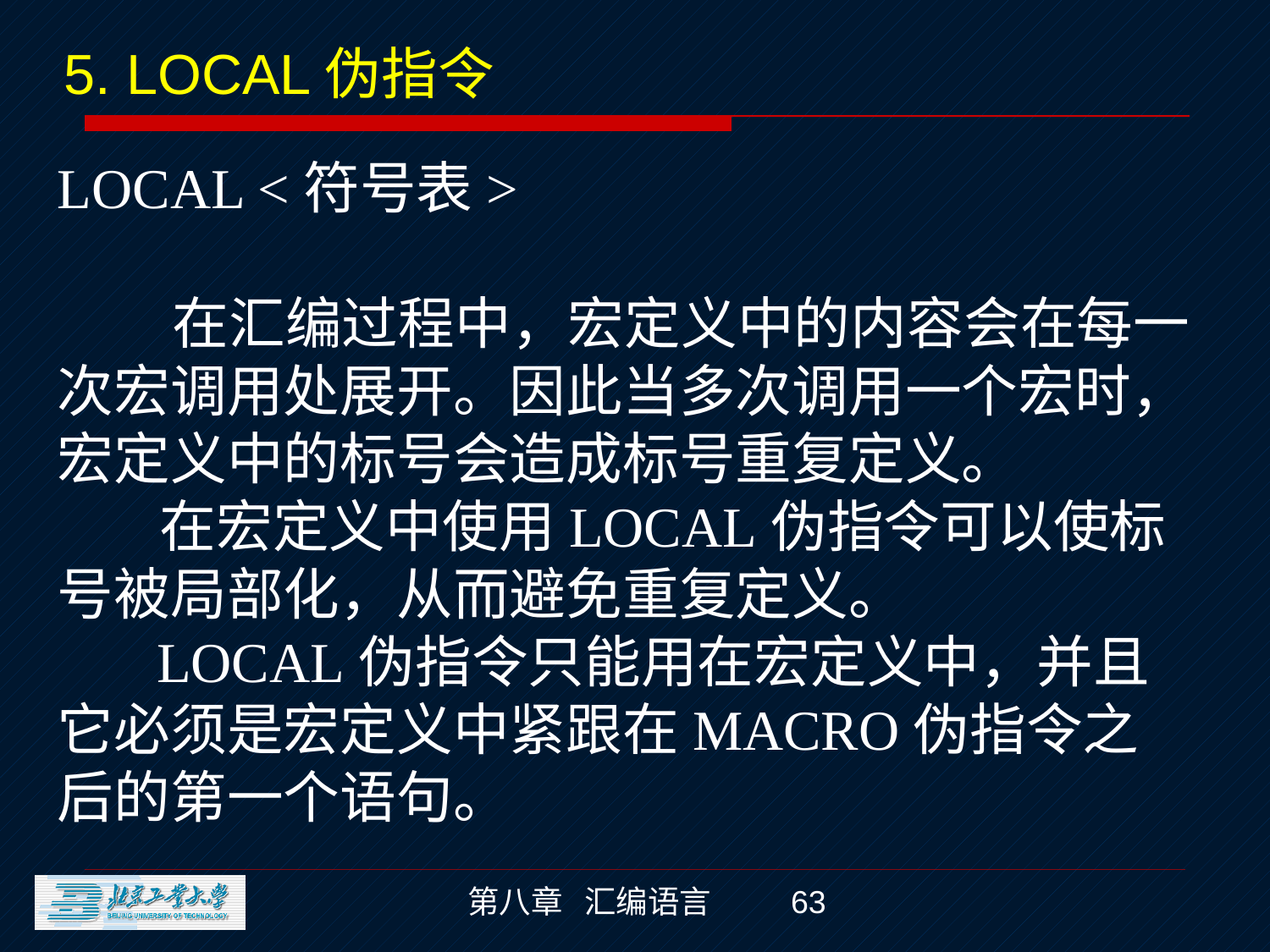

5. LOCAL伪指令
LOCAL <符号表>

        在汇编过程中，宏定义中的内容会在每一次宏调用处展开。因此当多次调用一个宏时，宏定义中的标号会造成标号重复定义。
       在宏定义中使用LOCAL伪指令可以使标号被局部化，从而避免重复定义。
       LOCAL伪指令只能用在宏定义中，并且它必须是宏定义中紧跟在MACRO伪指令之后的第一个语句。